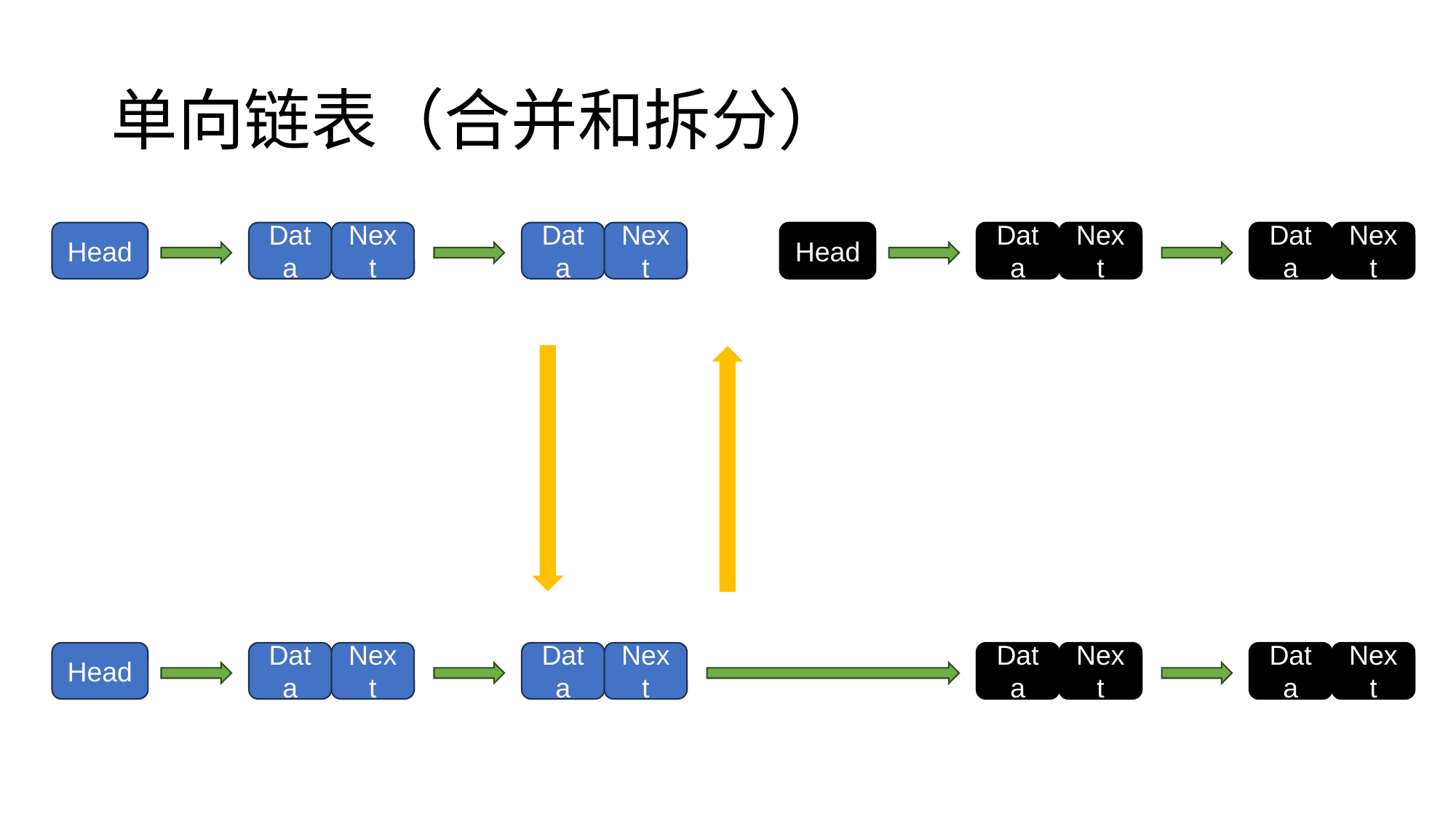

# 单向链表（合并和拆分）
Head
Data
Next
Data
Next
Head
Data
Next
Data
Next

Head
Data
Next
Data
Next
Data
Next
Data
Next